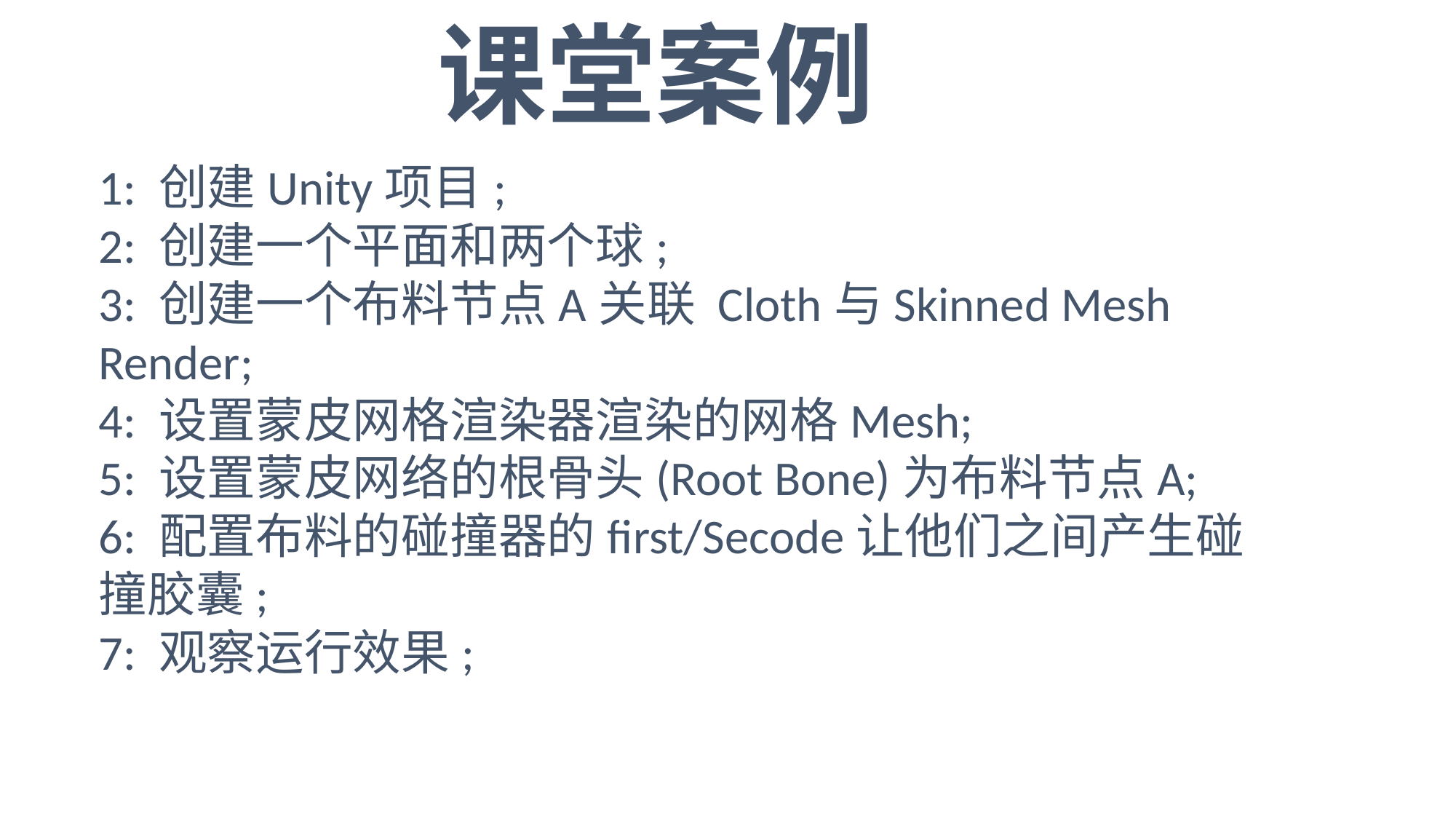

课堂案例
1: 创建Unity项目;
2: 创建一个平面和两个球;
3: 创建一个布料节点A关联 Cloth与Skinned Mesh Render;
4: 设置蒙皮网格渲染器渲染的网格Mesh;
5: 设置蒙皮网络的根骨头(Root Bone)为布料节点A;
6: 配置布料的碰撞器的first/Secode让他们之间产生碰撞胶囊;
7: 观察运行效果;
4